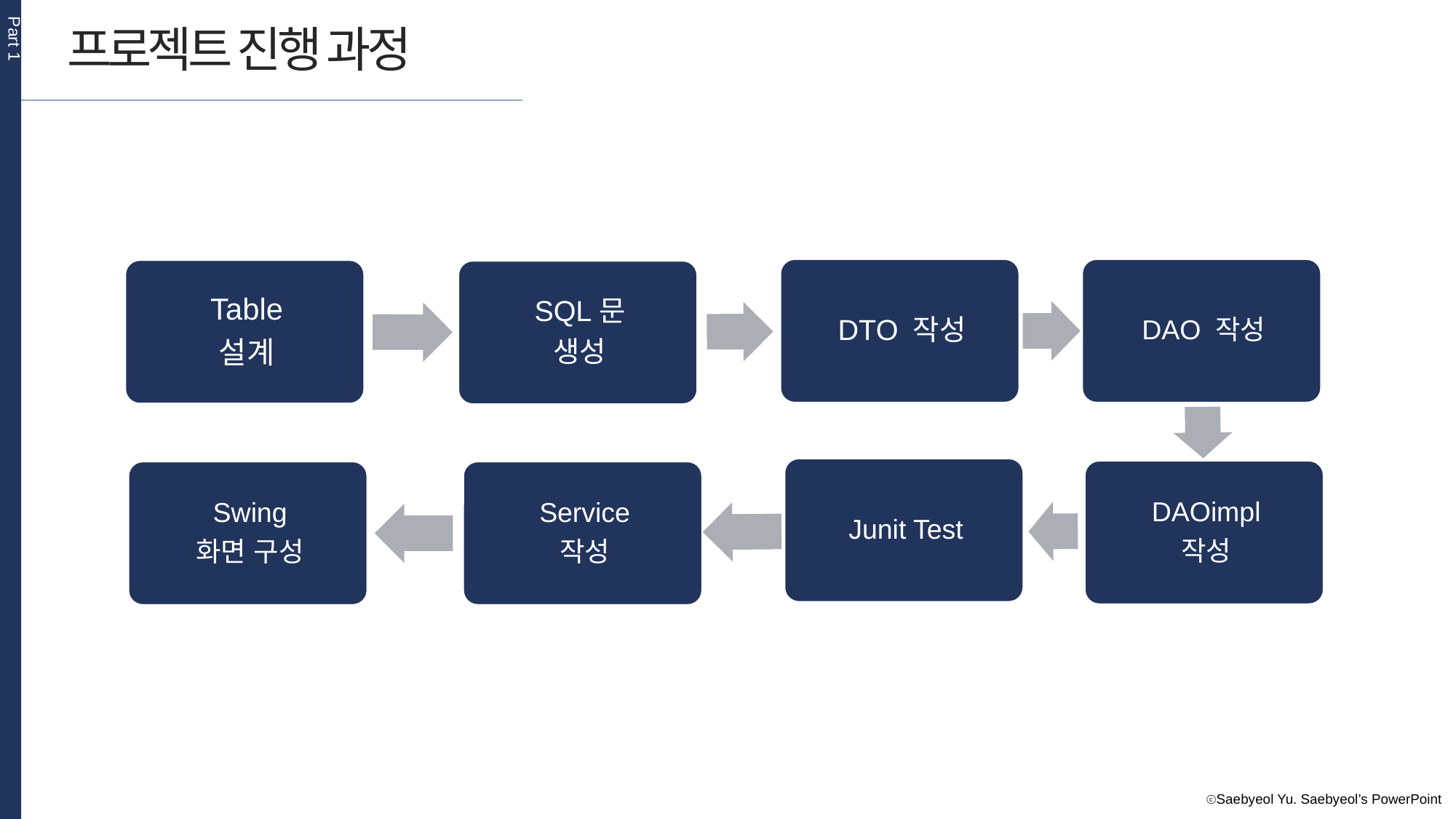

Table
설계

SQL문
생성

DTO 작성

DAO 작성

DAOimpl
작성

Junit Test

Service
작성

Swing
화면 구성
Part 1
프로젝트 진행 과정